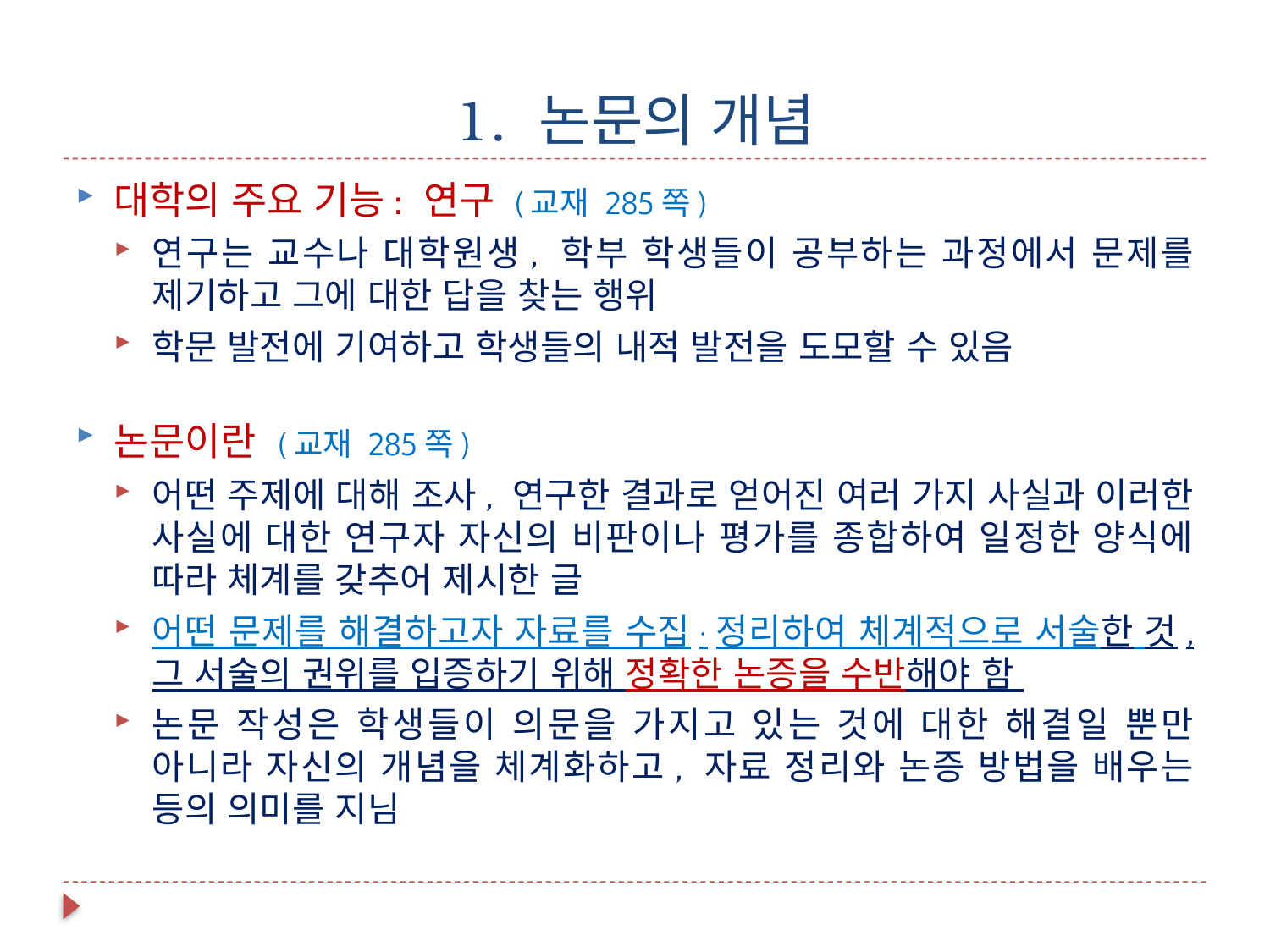

# 1. 논문의 개념
대학의 주요 기능: 연구 (교재 285쪽)
연구는 교수나 대학원생, 학부 학생들이 공부하는 과정에서 문제를 제기하고 그에 대한 답을 찾는 행위
학문 발전에 기여하고 학생들의 내적 발전을 도모할 수 있음

논문이란 (교재 285쪽)
어떤 주제에 대해 조사, 연구한 결과로 얻어진 여러 가지 사실과 이러한 사실에 대한 연구자 자신의 비판이나 평가를 종합하여 일정한 양식에 따라 체계를 갖추어 제시한 글
어떤 문제를 해결하고자 자료를 수집·정리하여 체계적으로 서술한 것, 그 서술의 권위를 입증하기 위해 정확한 논증을 수반해야 함
논문 작성은 학생들이 의문을 가지고 있는 것에 대한 해결일 뿐만 아니라 자신의 개념을 체계화하고, 자료 정리와 논증 방법을 배우는 등의 의미를 지님